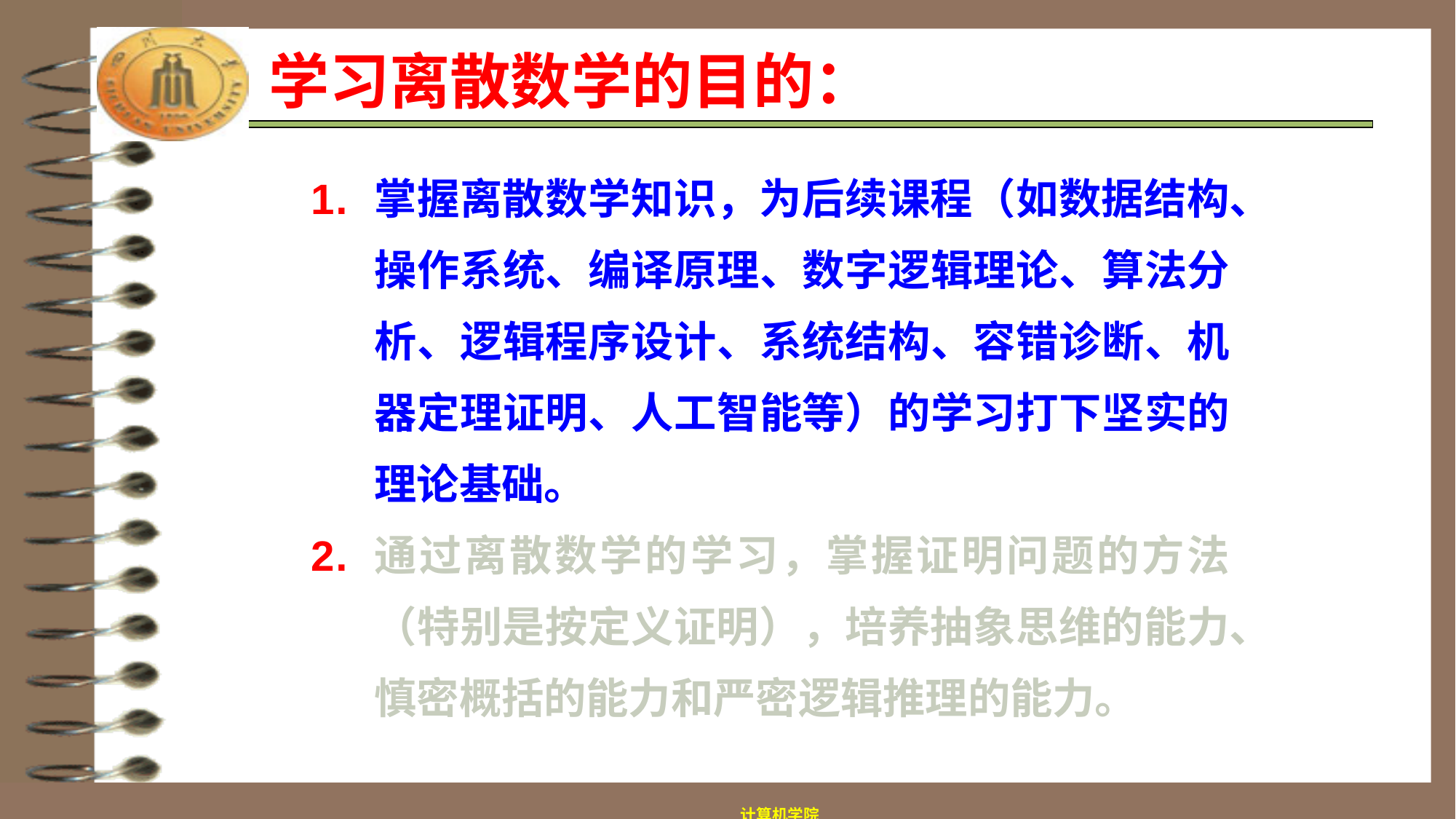

# 学习离散数学的目的：
掌握离散数学知识，为后续课程（如数据结构、操作系统、编译原理、数字逻辑理论、算法分析、逻辑程序设计、系统结构、容错诊断、机器定理证明、人工智能等）的学习打下坚实的理论基础。
通过离散数学的学习，掌握证明问题的方法（特别是按定义证明），培养抽象思维的能力、慎密概括的能力和严密逻辑推理的能力。

计算机学院
5